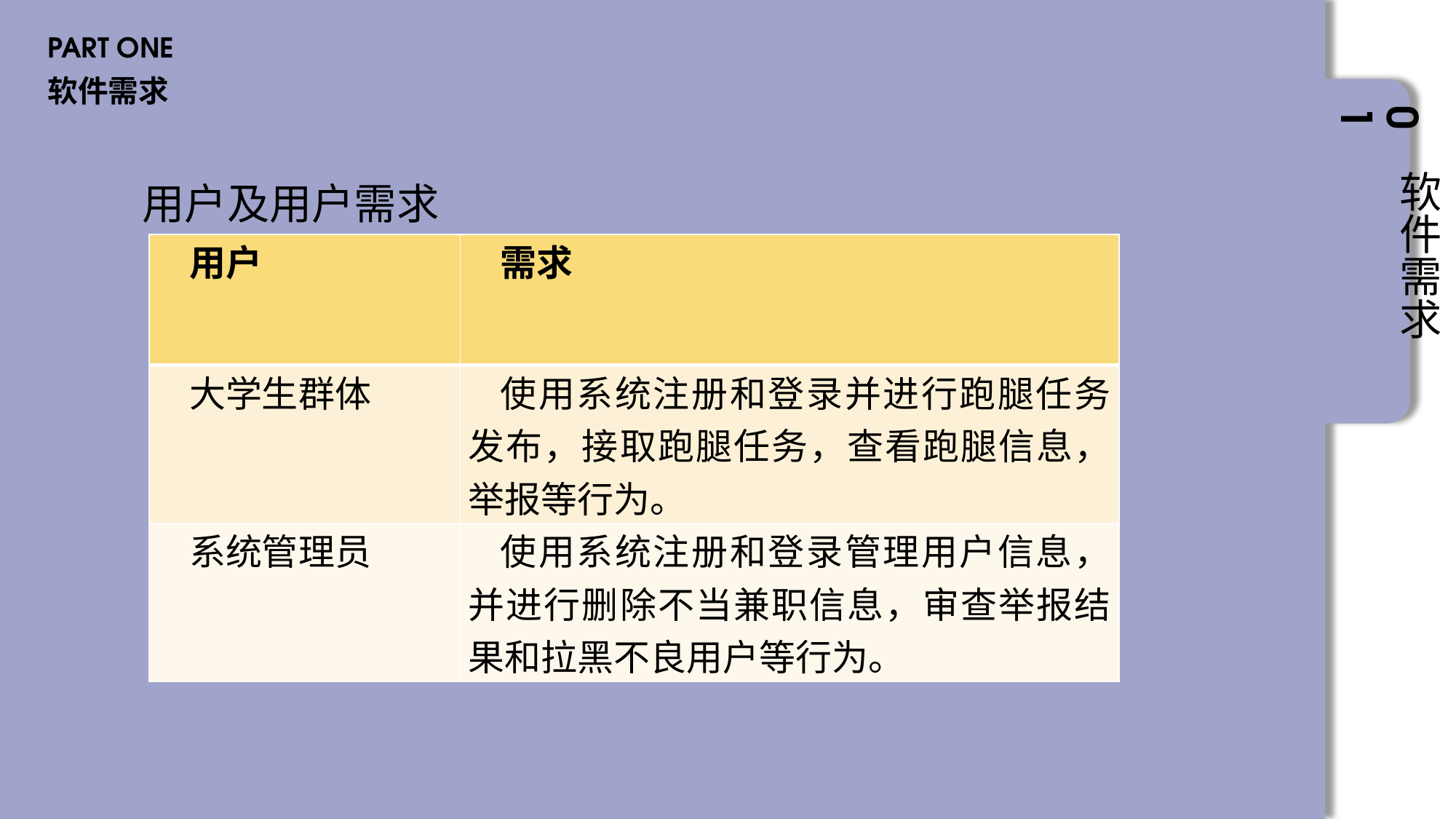

PART ONE
软件需求
01
软件需求

用户及用户需求
| 用户 | 需求 |
| --- | --- |
| 大学生群体 | 使用系统注册和登录并进行跑腿任务发布，接取跑腿任务，查看跑腿信息，举报等行为。 |
| 系统管理员 | 使用系统注册和登录管理用户信息，并进行删除不当兼职信息，审查举报结果和拉黑不良用户等行为。 |